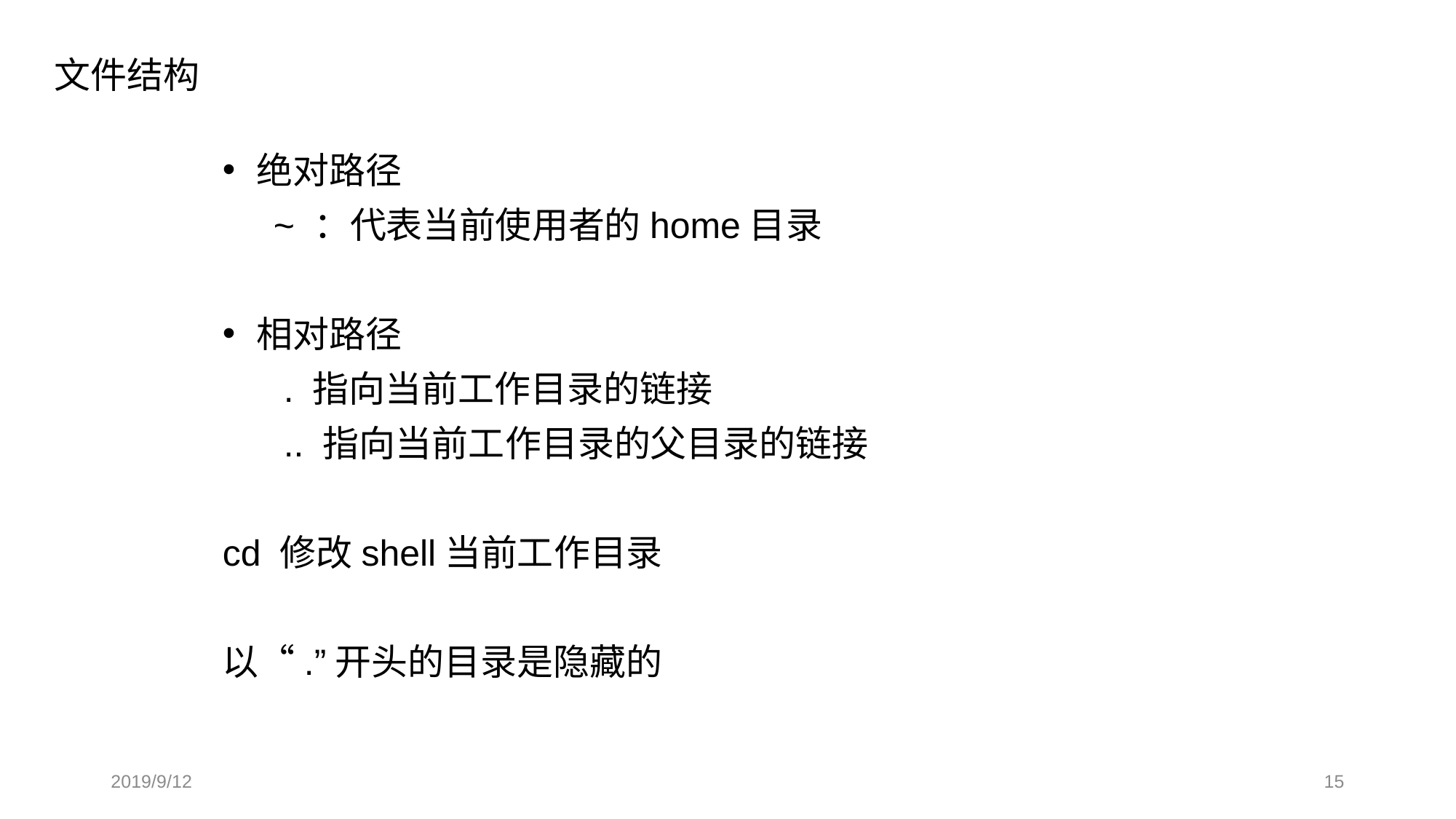

文件结构
绝对路径
     ~ ：代表当前使用者的home目录

相对路径
      . 指向当前工作目录的链接
      .. 指向当前工作目录的父目录的链接

cd 修改shell当前工作目录

以“.”开头的目录是隐藏的
2019/9/12
15